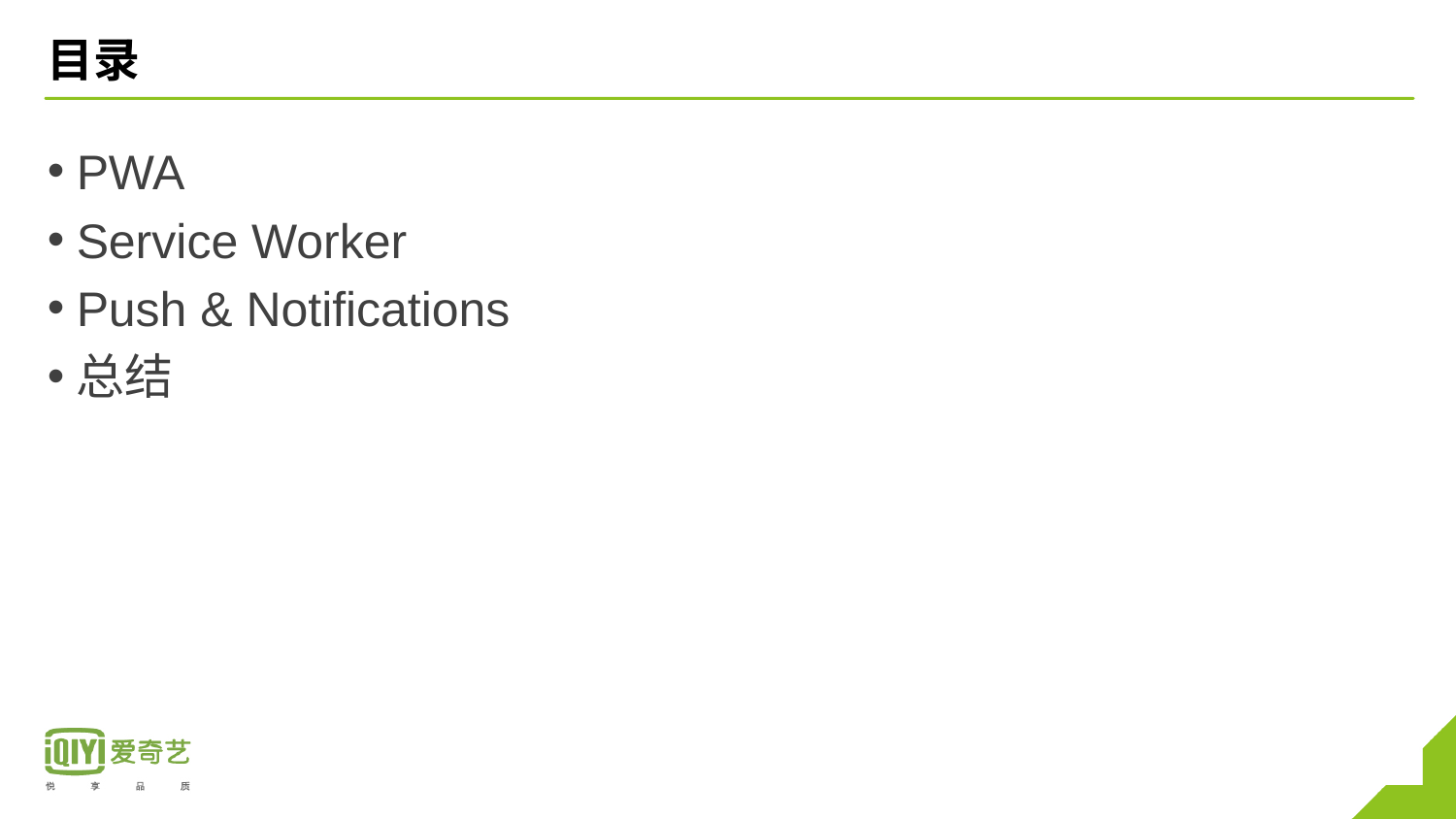

# 目录
PWA
Service Worker
Push & Notifications
总结